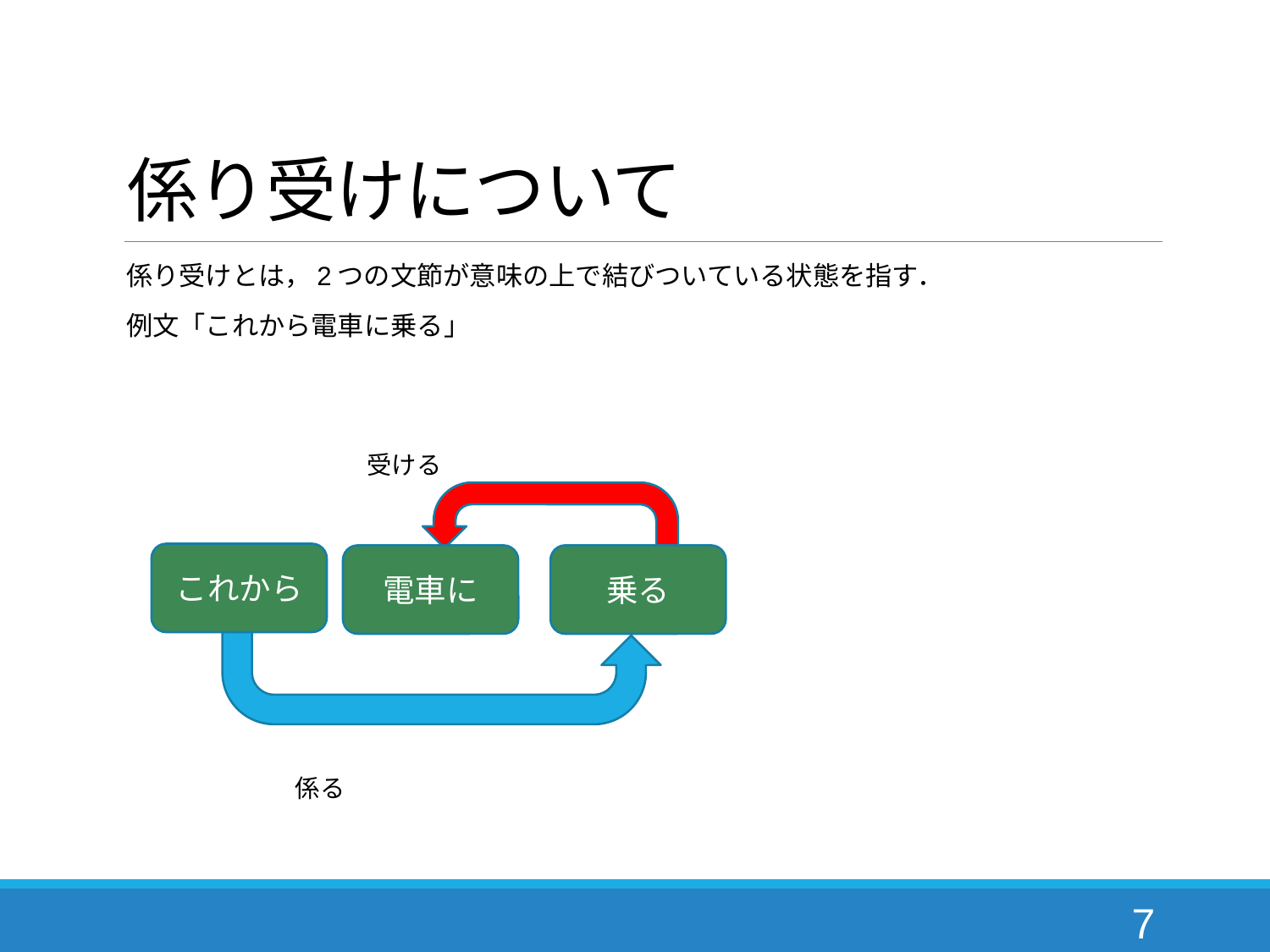

# 係り受けについて
係り受けとは，2つの文節が意味の上で結びついている状態を指す．
例文「これから電車に乗る」

                                                   受ける

                         係る

これから
乗る
電車に

7